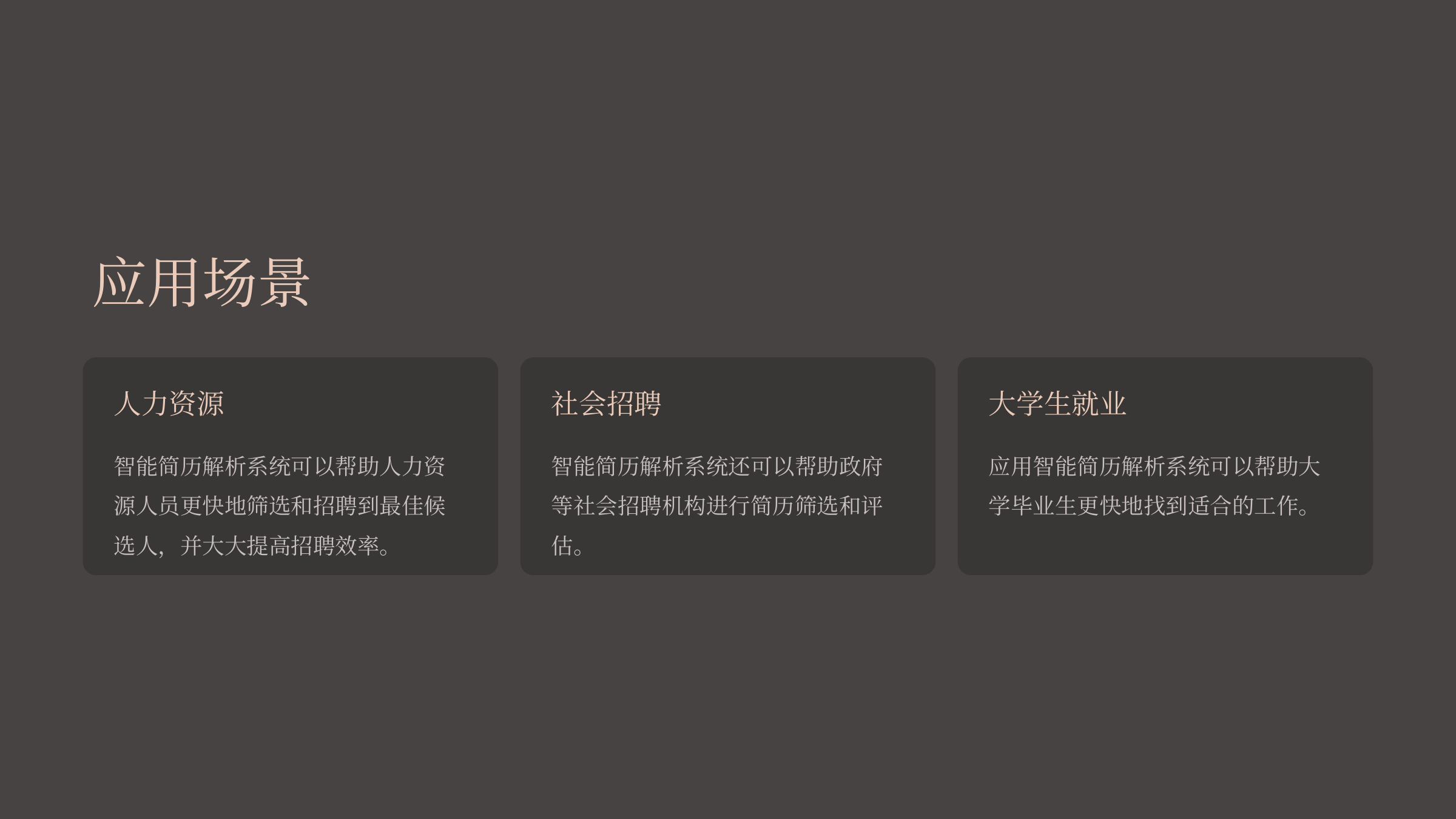

应用场景

人力资源
社会招聘
大学生就业
智能简历解析系统可以帮助人力资源人员更快地筛选和招聘到最佳候选人，并大大提高招聘效率。
智能简历解析系统还可以帮助政府等社会招聘机构进行简历筛选和评估。
应用智能简历解析系统可以帮助大学毕业生更快地找到适合的工作。